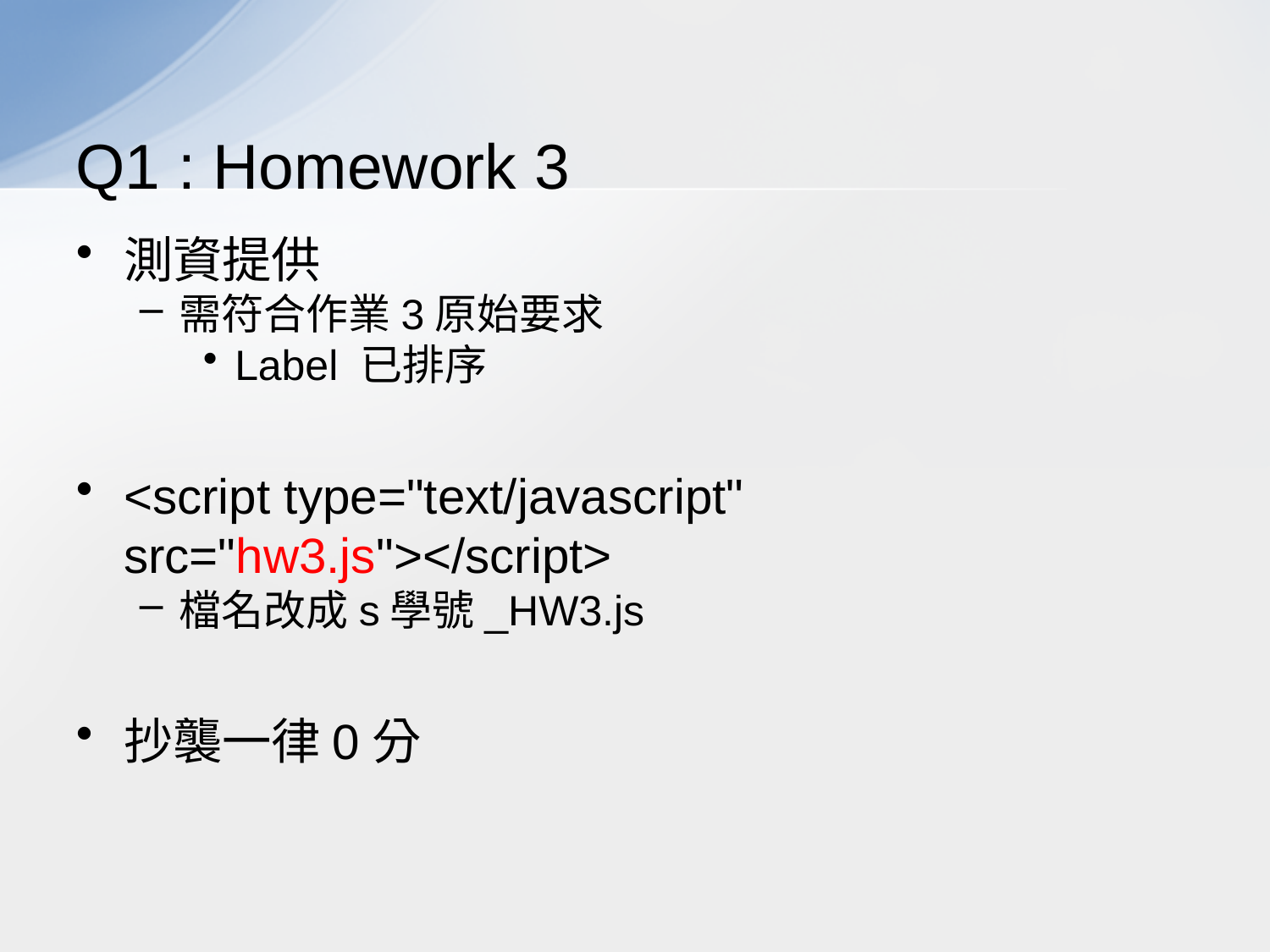

# Q1 : Homework 3
測資提供
需符合作業3原始要求
Label 已排序

<script type="text/javascript" src="hw3.js"></script>
檔名改成s學號_HW3.js

抄襲一律0分